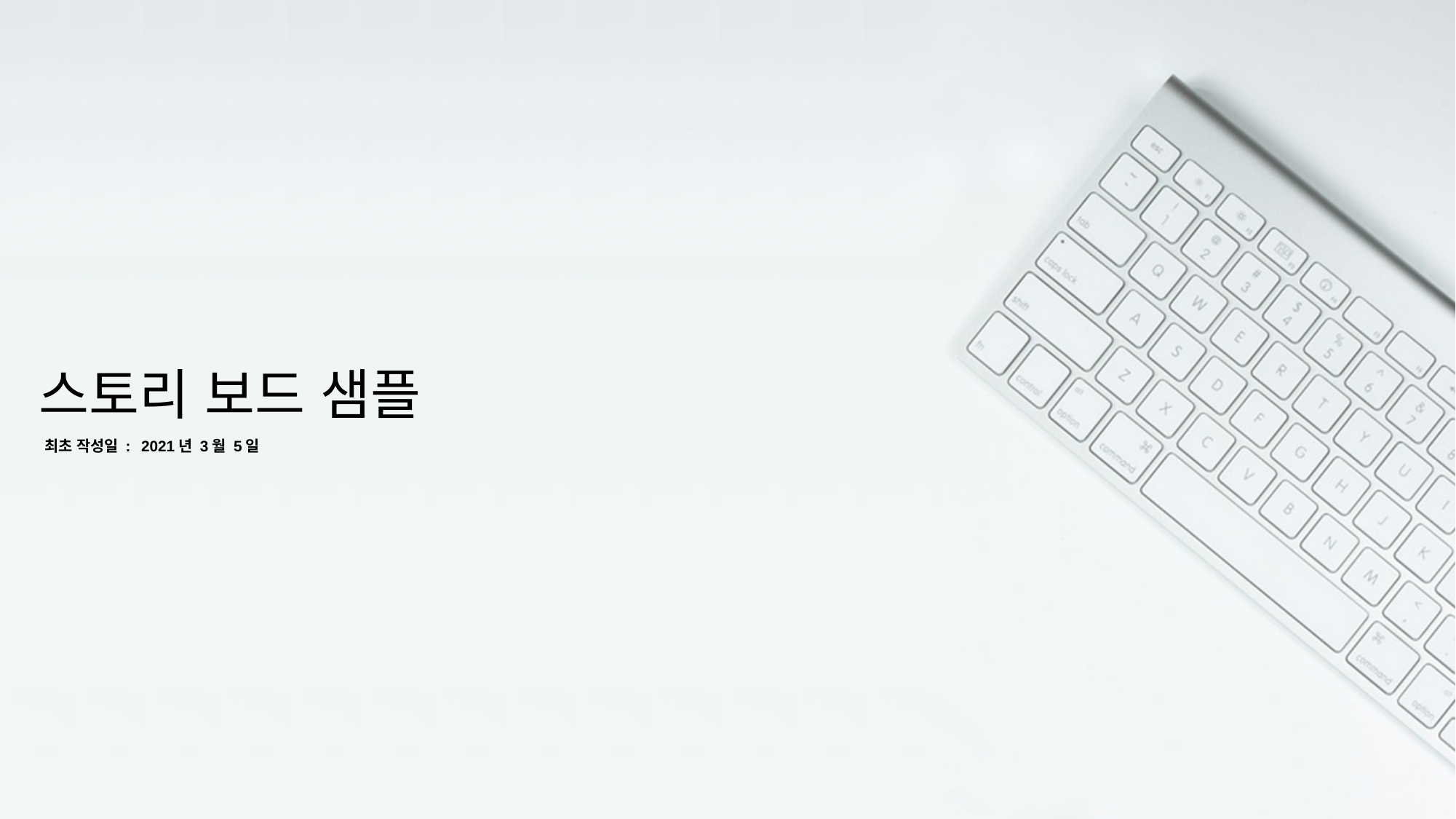

# 스토리 보드 샘플
2021년 3월 5일